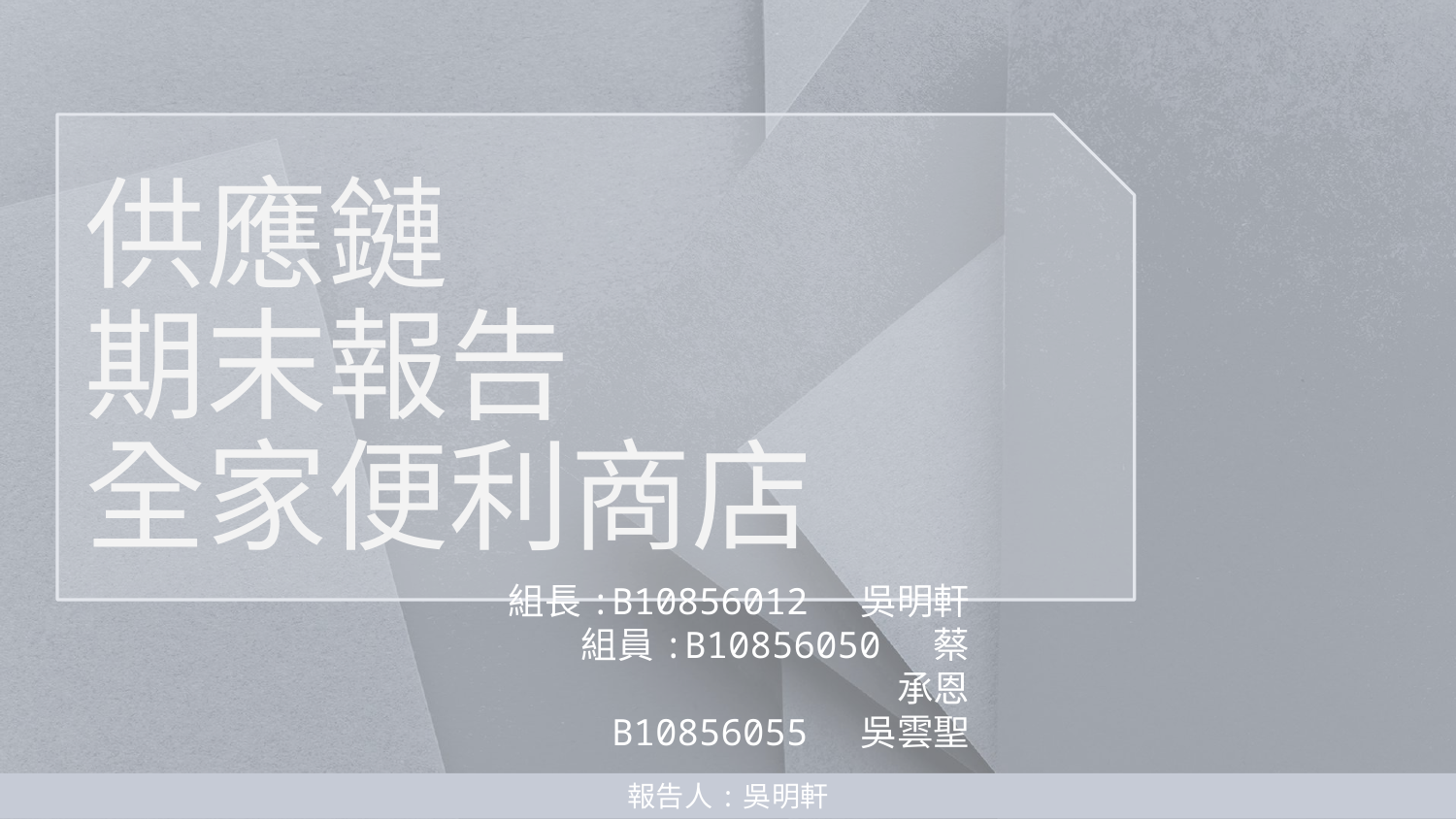

# 供應鏈 期末報告 全家便利商店
組長:B10856012  吳明軒
 組員:B10856050  蔡承恩
  B10856055  吳雲聖
報告人:吳明軒